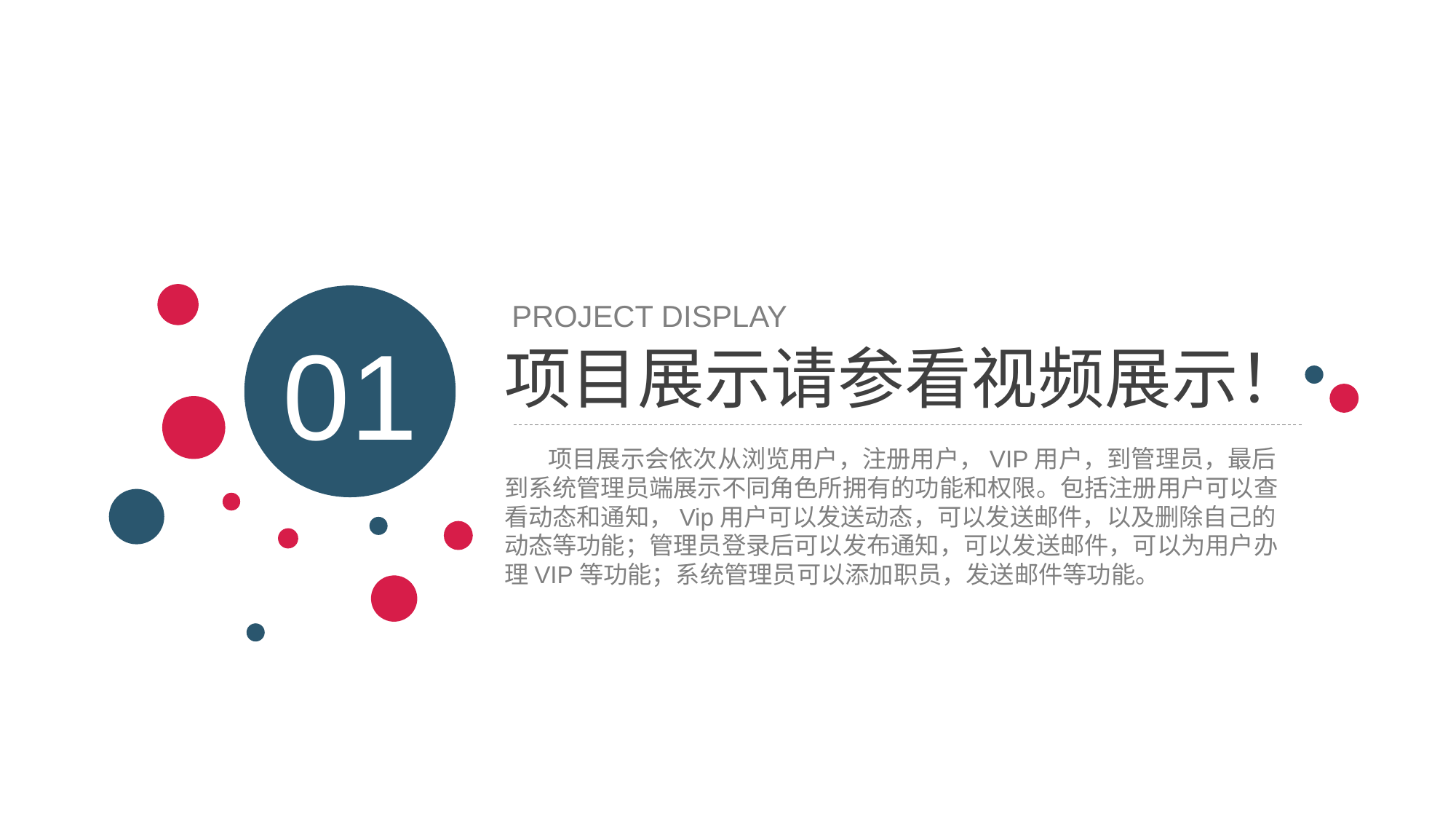

01
PROJECT DISPLAY
项目展示请参看视频展示！
       项目展示会依次从浏览用户，注册用户，VIP用户，到管理员，最后到系统管理员端展示不同角色所拥有的功能和权限。包括注册用户可以查看动态和通知，Vip用户可以发送动态，可以发送邮件，以及删除自己的动态等功能；管理员登录后可以发布通知，可以发送邮件，可以为用户办理VIP等功能；系统管理员可以添加职员，发送邮件等功能。